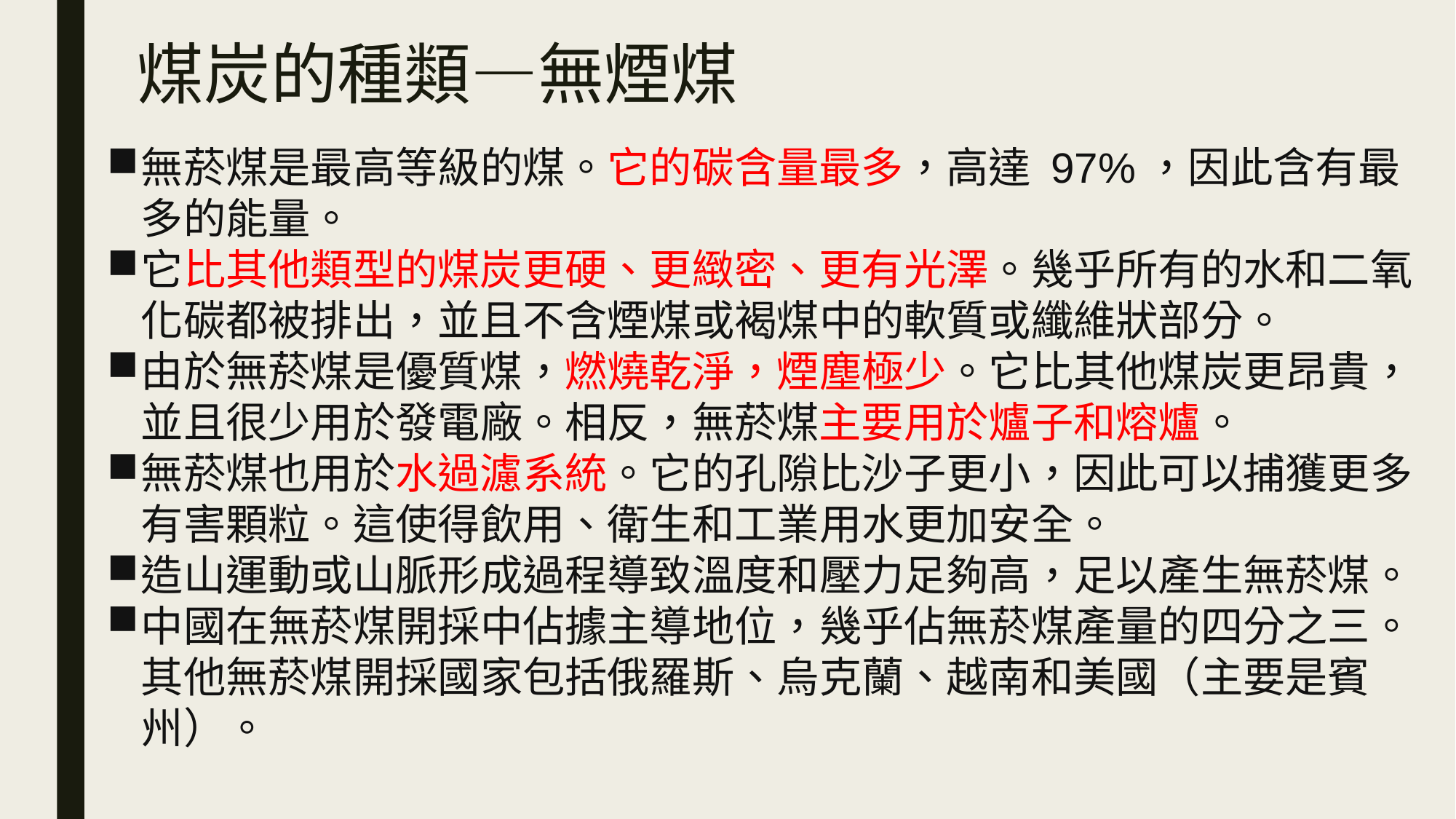

煤炭的種類—無煙煤
無菸煤是最高等級的煤。它的碳含量最多，高達 97%，因此含有最多的能量。
它比其他類型的煤炭更硬、更緻密、更有光澤。幾乎所有的水和二氧化碳都被排出，並且不含煙煤或褐煤中的軟質或纖維狀部分。
由於無菸煤是優質煤，燃燒乾淨，煙塵極少。它比其他煤炭更昂貴，並且很少用於發電廠。相反，無菸煤主要用於爐子和熔爐。
無菸煤也用於水過濾系統。它的孔隙比沙子更小，因此可以捕獲更多有害顆粒。這使得飲用、衛生和工業用水更加安全。
造山運動或山脈形成過程導致溫度和壓力足夠高，足以產生無菸煤。
中國在無菸煤開採中佔據主導地位，幾乎佔無菸煤產量的四分之三。其他無菸煤開採國家包括俄羅斯、烏克蘭、越南和美國（主要是賓州）。